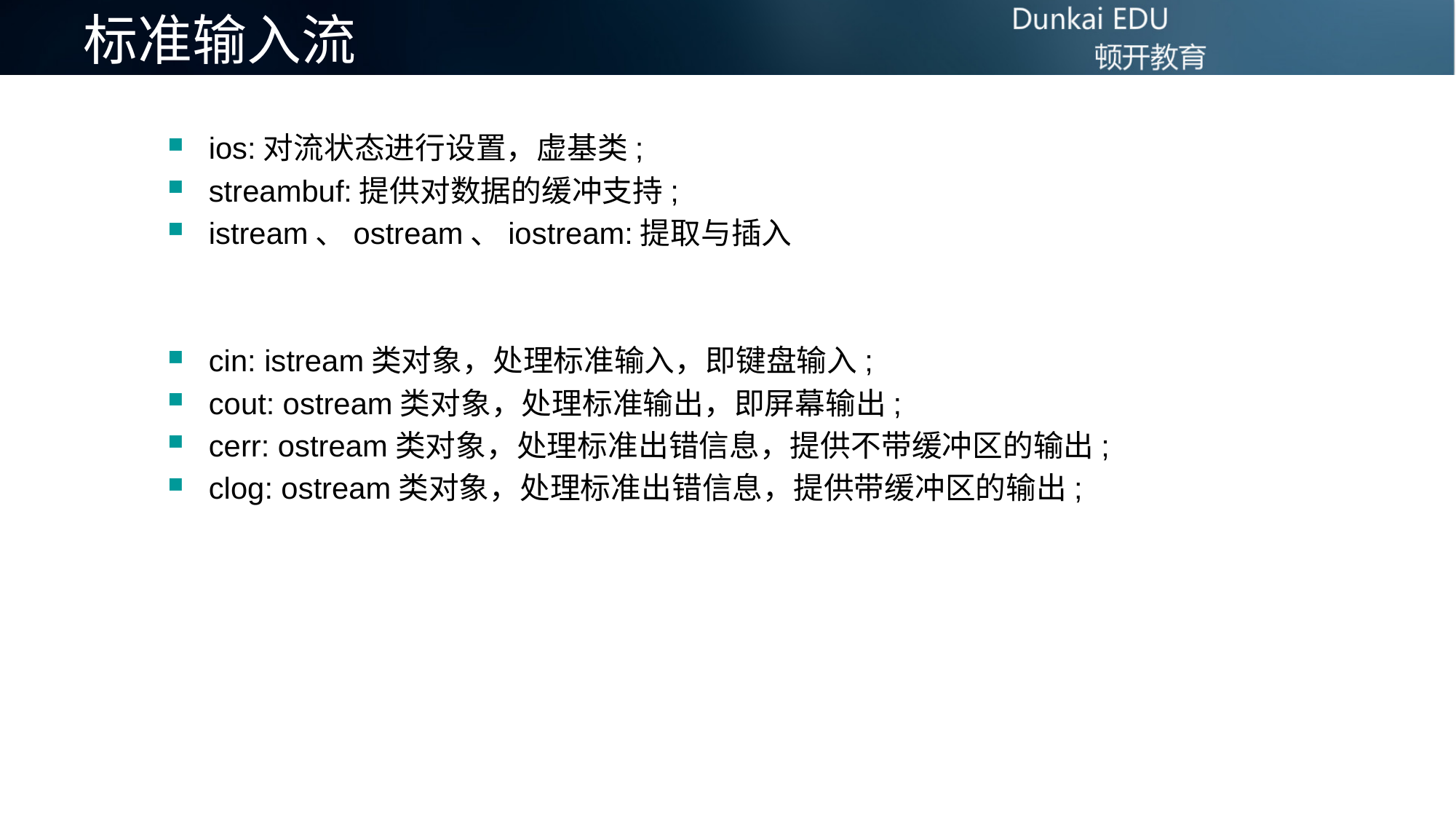

# 标准输入流
ios:对流状态进行设置，虚基类;
streambuf:提供对数据的缓冲支持;
istream、ostream、iostream:提取与插入

cin: istream类对象，处理标准输入，即键盘输入;
cout: ostream类对象，处理标准输出，即屏幕输出;
cerr: ostream类对象，处理标准出错信息，提供不带缓冲区的输出;
clog: ostream类对象，处理标准出错信息，提供带缓冲区的输出;